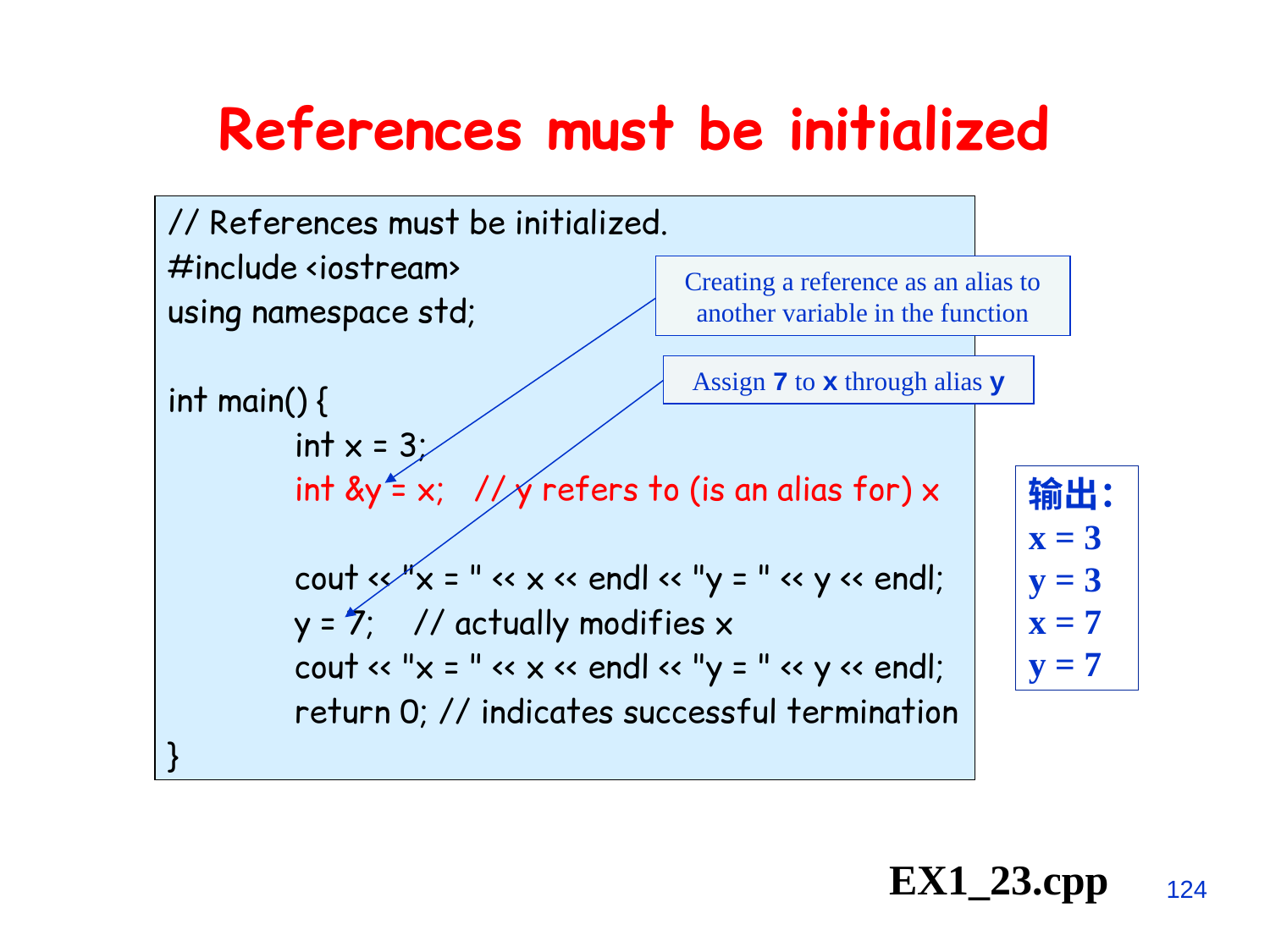

References must be initialized
// References must be initialized.
#include <iostream>
using namespace std;

int main() {
	int x = 3;
	int &y = x;   // y refers to (is an alias for) x

	cout << "x = " << x << endl << "y = " << y << endl;
	y = 7;    // actually modifies x
	cout << "x = " << x << endl << "y = " << y << endl;
	return 0; // indicates successful termination
}
Creating a reference as an alias to another variable in the function

Assign 7 to x through alias y

输出：
x = 3
y = 3
x = 7
y = 7
EX1_23.cpp
124